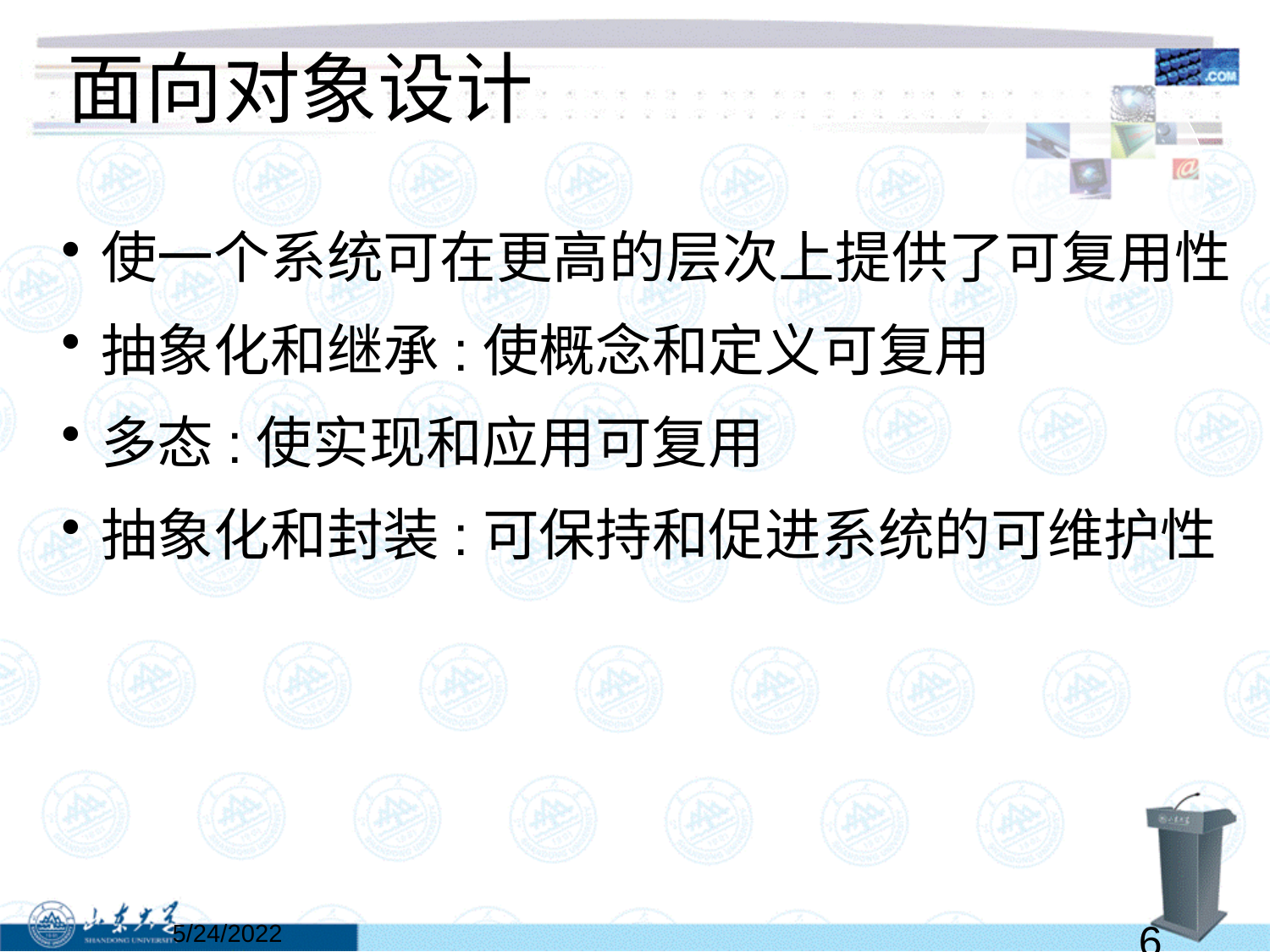

# 面向对象设计
使一个系统可在更高的层次上提供了可复用性
抽象化和继承:使概念和定义可复用
多态:使实现和应用可复用
抽象化和封装:可保持和促进系统的可维护性
5/24/2022
6